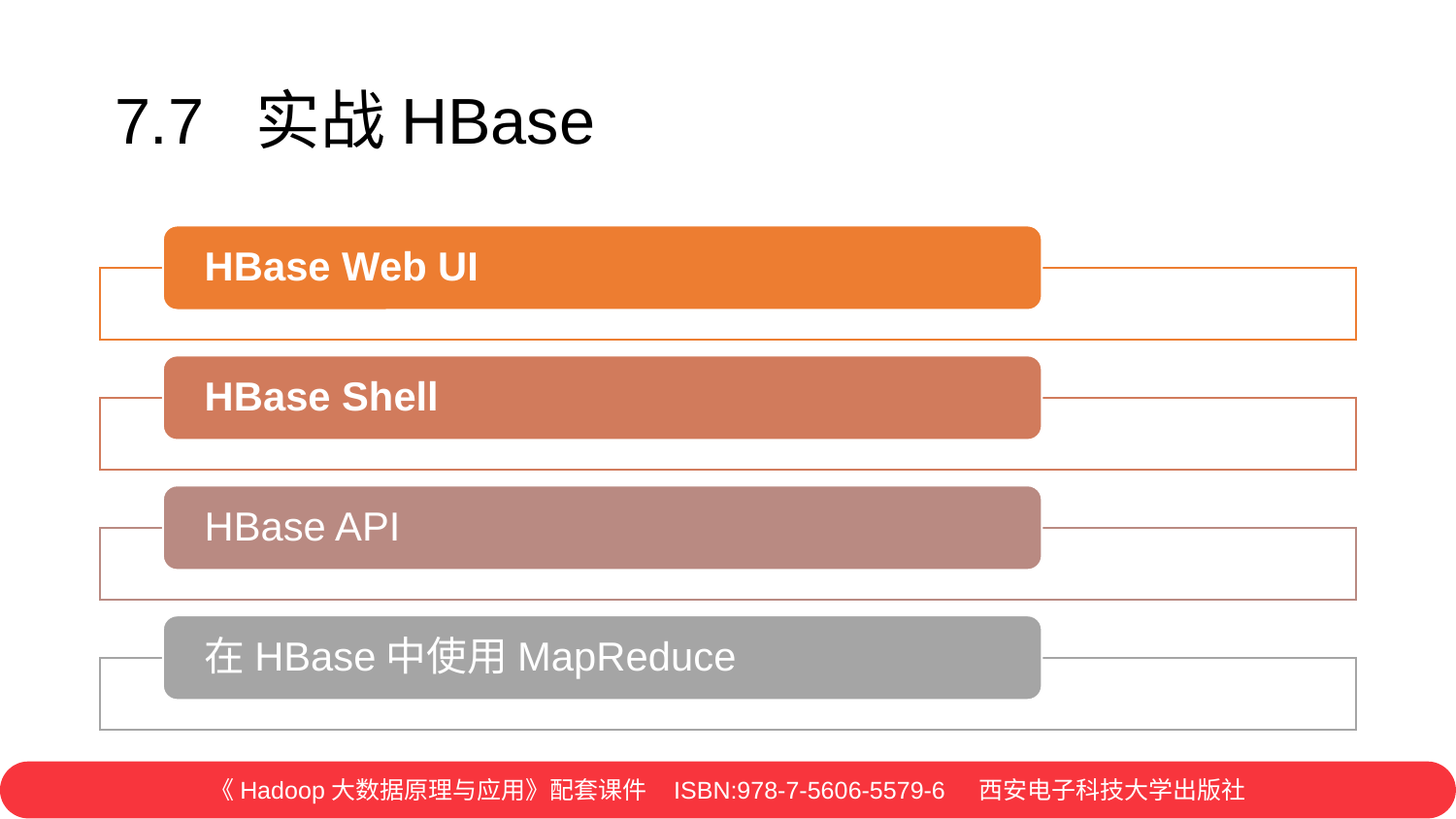

# 7.7  实战HBase
HBase Web UI
HBase Shell
HBase API
在HBase中使用MapReduce